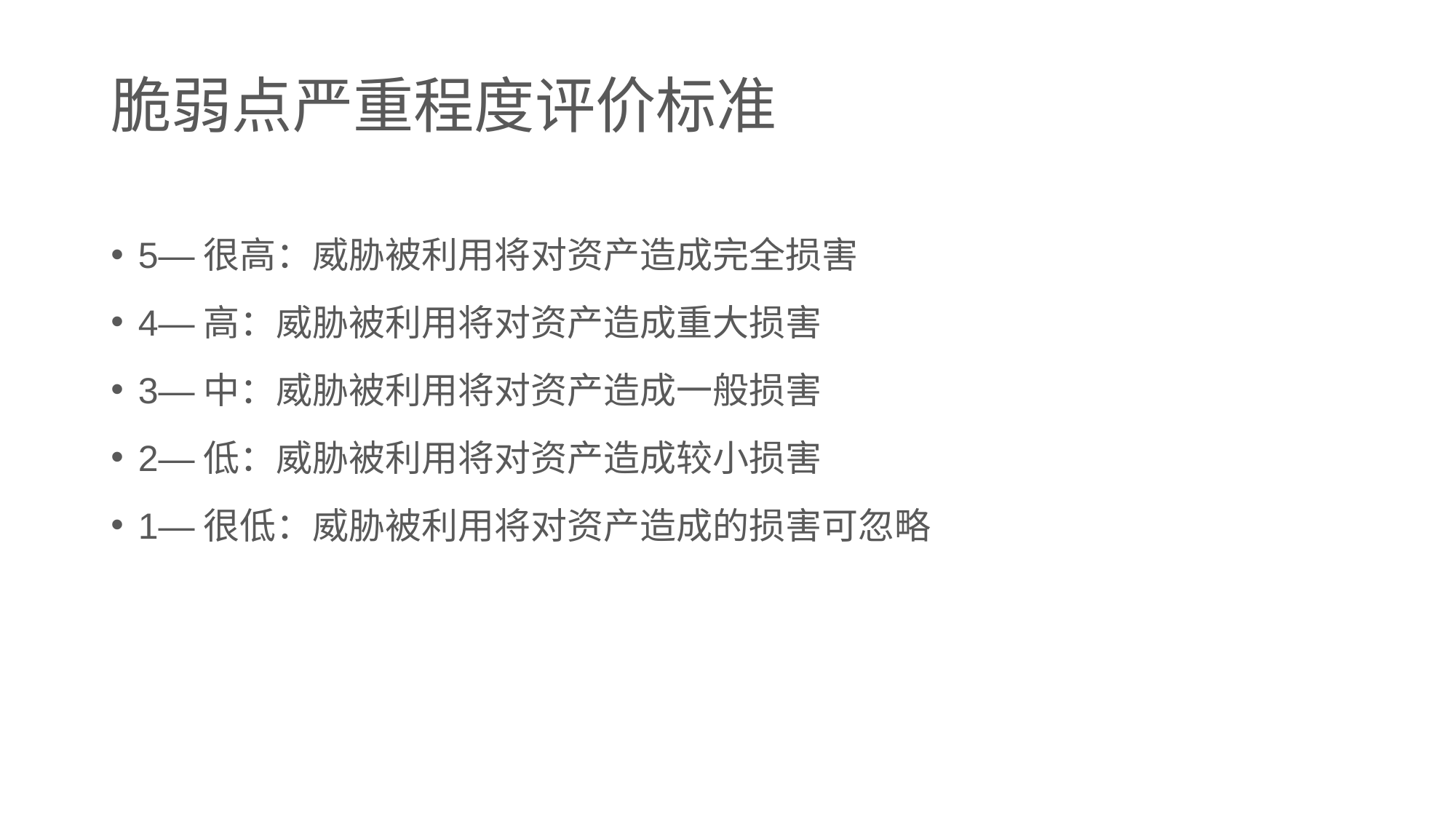

# 脆弱点严重程度评价标准
5—很高：威胁被利用将对资产造成完全损害
4—高：威胁被利用将对资产造成重大损害
3—中：威胁被利用将对资产造成一般损害
2—低：威胁被利用将对资产造成较小损害
1—很低：威胁被利用将对资产造成的损害可忽略